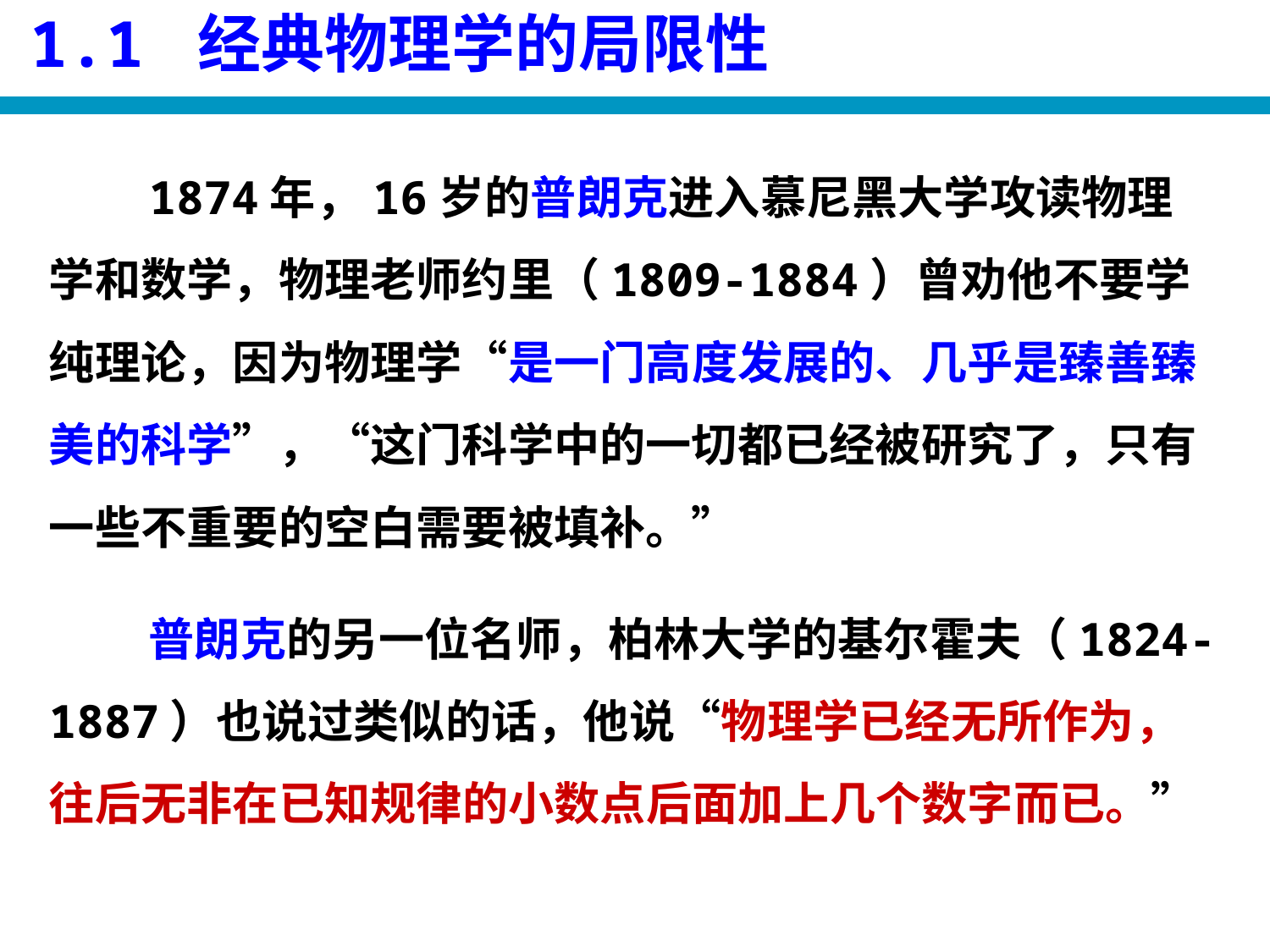

1.1 经典物理学的局限性
1874年，16岁的普朗克进入慕尼黑大学攻读物理学和数学，物理老师约里（1809-1884）曾劝他不要学纯理论，因为物理学“是一门高度发展的、几乎是臻善臻美的科学”，“这门科学中的一切都已经被研究了，只有一些不重要的空白需要被填补。”
普朗克的另一位名师，柏林大学的基尔霍夫（1824-1887）也说过类似的话，他说“物理学已经无所作为，往后无非在已知规律的小数点后面加上几个数字而已。”